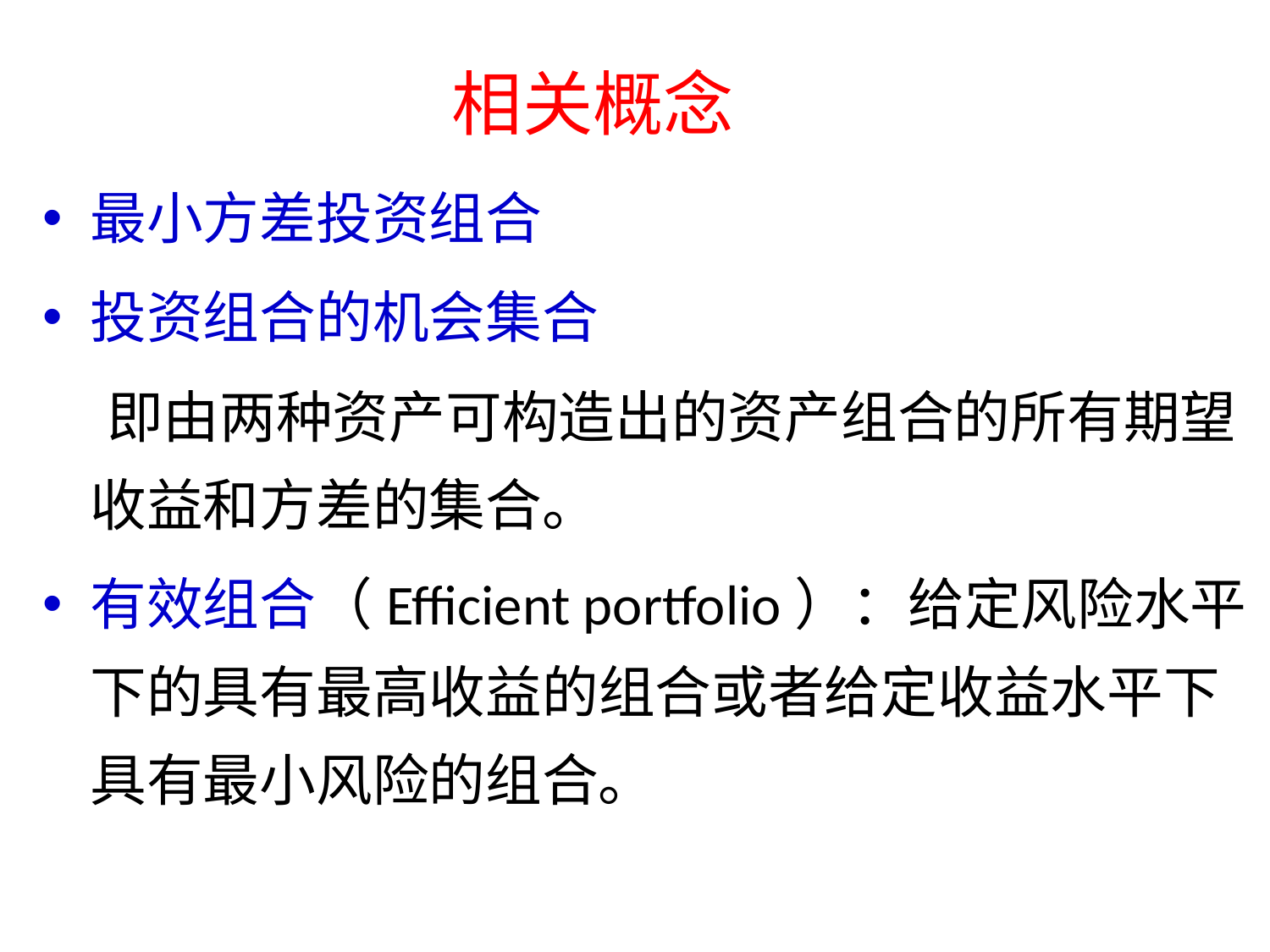

相关概念
最小方差投资组合
投资组合的机会集合
    即由两种资产可构造出的资产组合的所有期望收益和方差的集合。
有效组合（Efficient portfolio）：给定风险水平下的具有最高收益的组合或者给定收益水平下具有最小风险的组合。
46